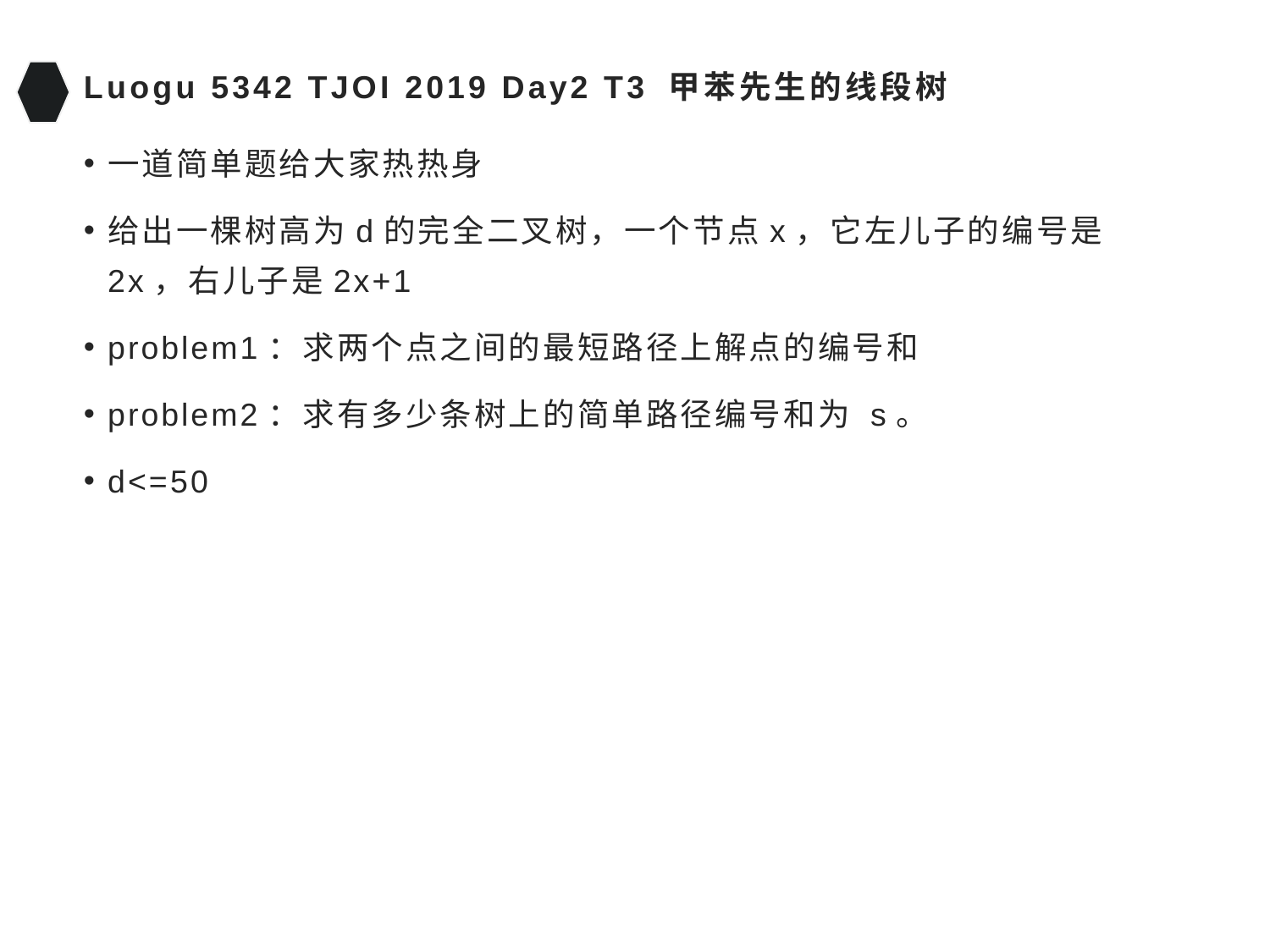

# Luogu 5342 TJOI 2019 Day2 T3 甲苯先生的线段树
一道简单题给大家热热身
给出一棵树高为d的完全二叉树，一个节点x，它左儿子的编号是2x，右儿子是2x+1
problem1：求两个点之间的最短路径上解点的编号和
problem2：求有多少条树上的简单路径编号和为 s。
d<=50